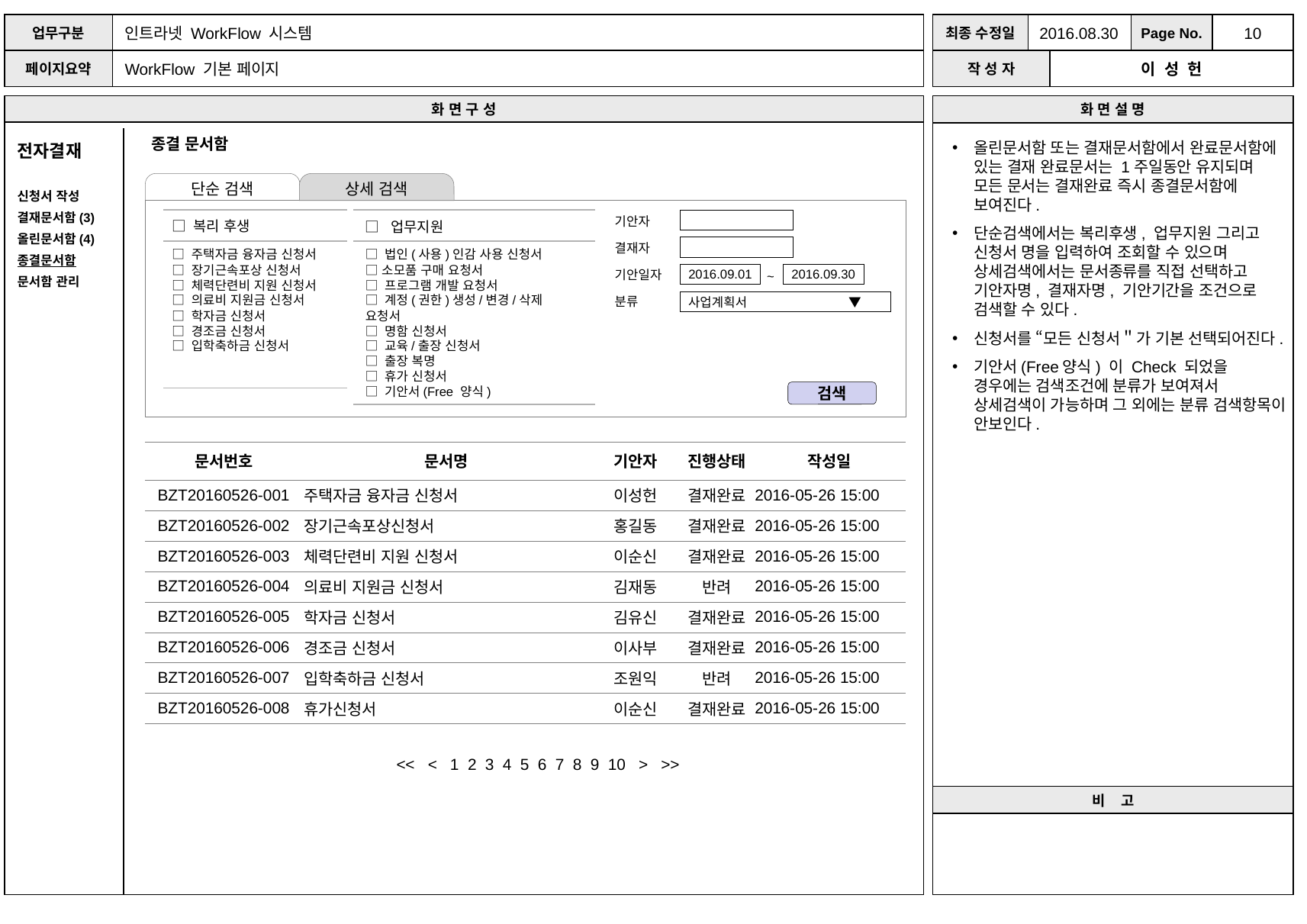

2016.08.30
WorkFlow 기본 페이지
전자결재

신청서 작성
결재문서함(3)
올린문서함(4)
종결문서함
문서함 관리
종결 문서함
올린문서함 또는 결재문서함에서 완료문서함에 있는 결재 완료문서는 1주일동안 유지되며 모든 문서는 결재완료 즉시 종결문서함에 보여진다.
단순검색에서는 복리후생, 업무지원 그리고 신청서 명을 입력하여 조회할 수 있으며 상세검색에서는 문서종류를 직접 선택하고 기안자명, 결재자명, 기안기간을 조건으로 검색할 수 있다.
신청서를 “모든 신청서＂가 기본 선택되어진다.
기안서(Free양식) 이 Check 되었을 경우에는 검색조건에 분류가 보여져서 상세검색이 가능하며 그 외에는 분류 검색항목이 안보인다.
단순 검색
상세 검색

기안자

□ 복리 후생
□  업무지원
결재자

□ 주택자금 융자금 신청서
□ 장기근속포상 신청서
□ 체력단련비 지원 신청서
□ 의료비 지원금 신청서
□ 학자금 신청서
□ 경조금 신청서
□ 입학축하금 신청서
□ 법인(사용)인감 사용 신청서
□ 소모품 구매 요청서
□ 프로그램 개발 요청서
□ 계정(권한)생성/변경/삭제 요청서
□ 명함 신청서
□ 교육/출장 신청서
□ 출장 복명
□ 휴가 신청서
□ 기안서(Free 양식)
기안일자
~
2016.09.01
2016.09.30
분류
 사업계획서                            ▼
검색
| 문서번호 | 문서명 | 기안자 | 진행상태 | 작성일 |
| --- | --- | --- | --- | --- |
| BZT20160526-001 | 주택자금 융자금 신청서 | 이성헌 | 결재완료 | 2016-05-26 15:00 |
| BZT20160526-002 | 장기근속포상신청서 | 홍길동 | 결재완료 | 2016-05-26 15:00 |
| BZT20160526-003 | 체력단련비 지원 신청서 | 이순신 | 결재완료 | 2016-05-26 15:00 |
| BZT20160526-004 | 의료비 지원금 신청서 | 김재동 | 반려 | 2016-05-26 15:00 |
| BZT20160526-005 | 학자금 신청서 | 김유신 | 결재완료 | 2016-05-26 15:00 |
| BZT20160526-006 | 경조금 신청서 | 이사부 | 결재완료 | 2016-05-26 15:00 |
| BZT20160526-007 | 입학축하금 신청서 | 조원익 | 반려 | 2016-05-26 15:00 |
| BZT20160526-008 | 휴가신청서 | 이순신 | 결재완료 | 2016-05-26 15:00 |
<<   <   1  2  3  4  5  6  7  8  9  10   >   >>